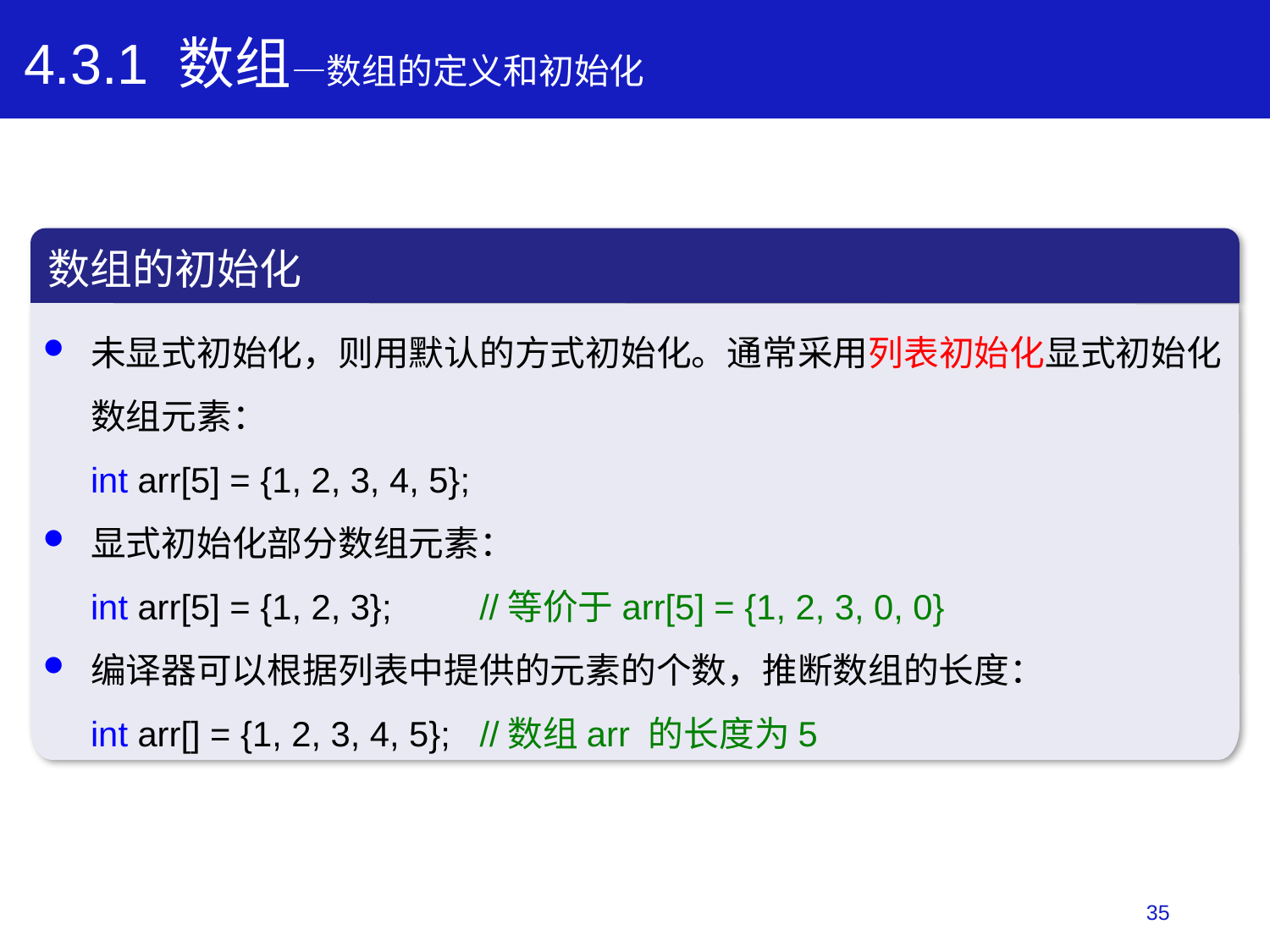

4.3.1 数组—数组的定义和初始化
数组的初始化
未显式初始化，则用默认的方式初始化。通常采用列表初始化显式初始化
数组元素：
int arr[5] = {1, 2, 3, 4, 5};
显式初始化部分数组元素：
int arr[5] = {1, 2, 3};         //等价于arr[5] = {1, 2, 3, 0, 0}
编译器可以根据列表中提供的元素的个数，推断数组的长度：
int arr[] = {1, 2, 3, 4, 5};   //数组arr 的长度为5
35